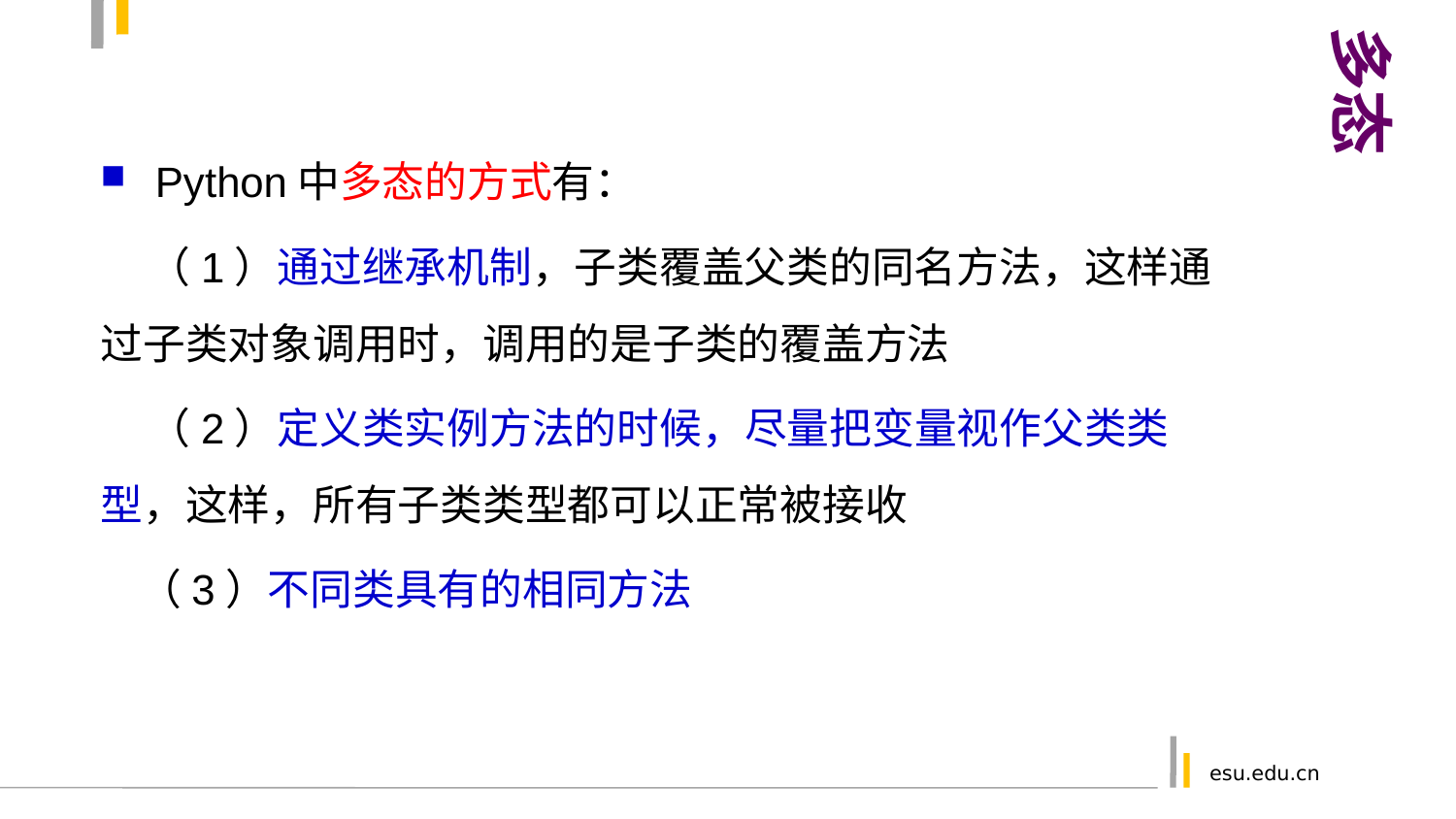

多态
Python中多态的方式有：
    （1）通过继承机制，子类覆盖父类的同名方法，这样通过子类对象调用时，调用的是子类的覆盖方法
    （2）定义类实例方法的时候，尽量把变量视作父类类型，这样，所有子类类型都可以正常被接收
   （3）不同类具有的相同方法